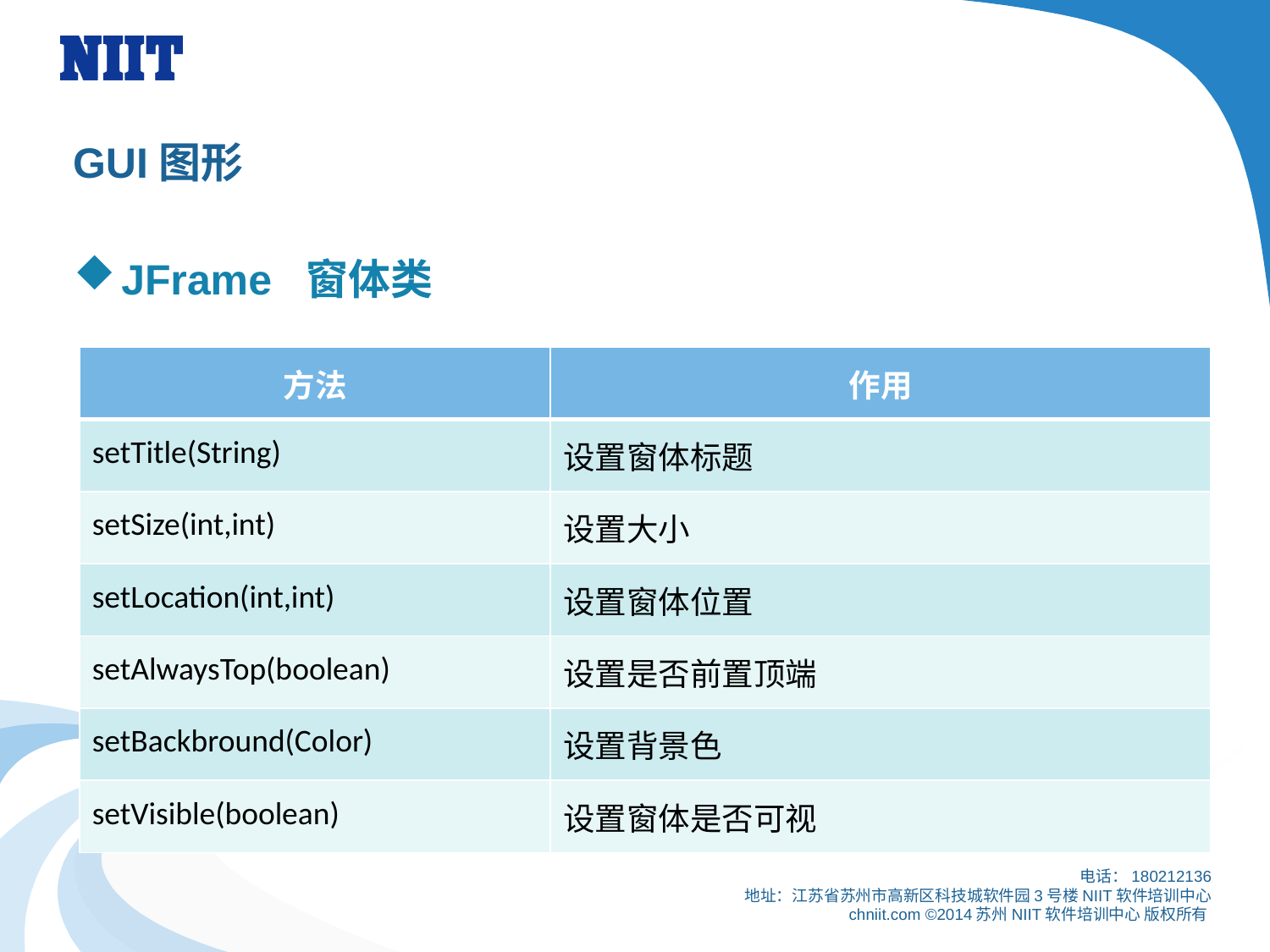

# GUI图形
JFrame  窗体类

| 方法 | 作用 |
| --- | --- |
| setTitle(String) | 设置窗体标题 |
| setSize(int,int) | 设置大小 |
| setLocation(int,int) | 设置窗体位置 |
| setAlwaysTop(boolean) | 设置是否前置顶端 |
| setBackbround(Color) | 设置背景色 |
| setVisible(boolean) | 设置窗体是否可视 |